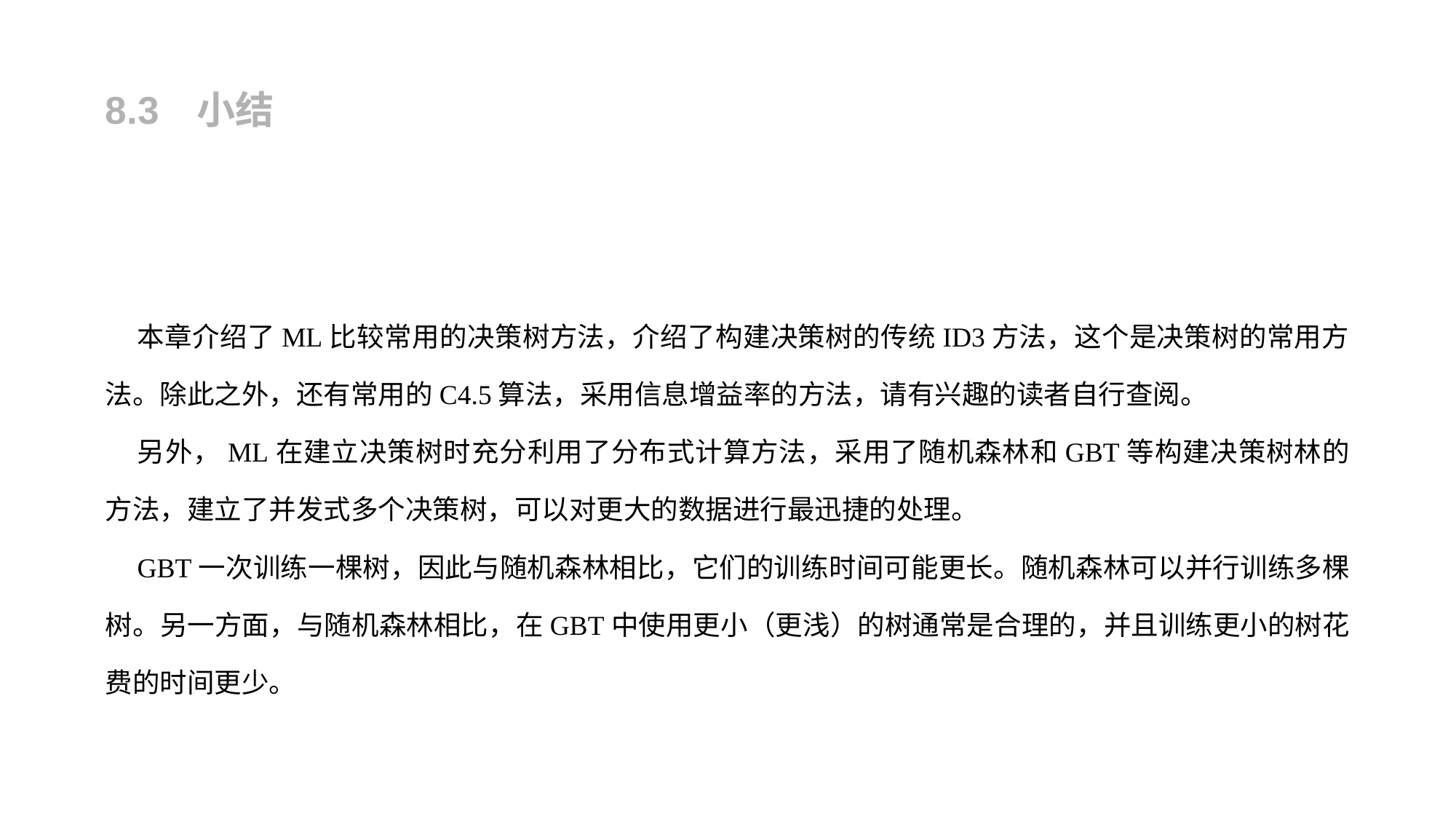

# 8.3  小结

本章介绍了ML比较常用的决策树方法，介绍了构建决策树的传统ID3方法，这个是决策树的常用方法。除此之外，还有常用的C4.5算法，采用信息增益率的方法，请有兴趣的读者自行查阅。
另外，ML在建立决策树时充分利用了分布式计算方法，采用了随机森林和GBT等构建决策树林的方法，建立了并发式多个决策树，可以对更大的数据进行最迅捷的处理。
GBT一次训练一棵树，因此与随机森林相比，它们的训练时间可能更长。随机森林可以并行训练多棵树。另一方面，与随机森林相比，在GBT中使用更小（更浅）的树通常是合理的，并且训练更小的树花费的时间更少。